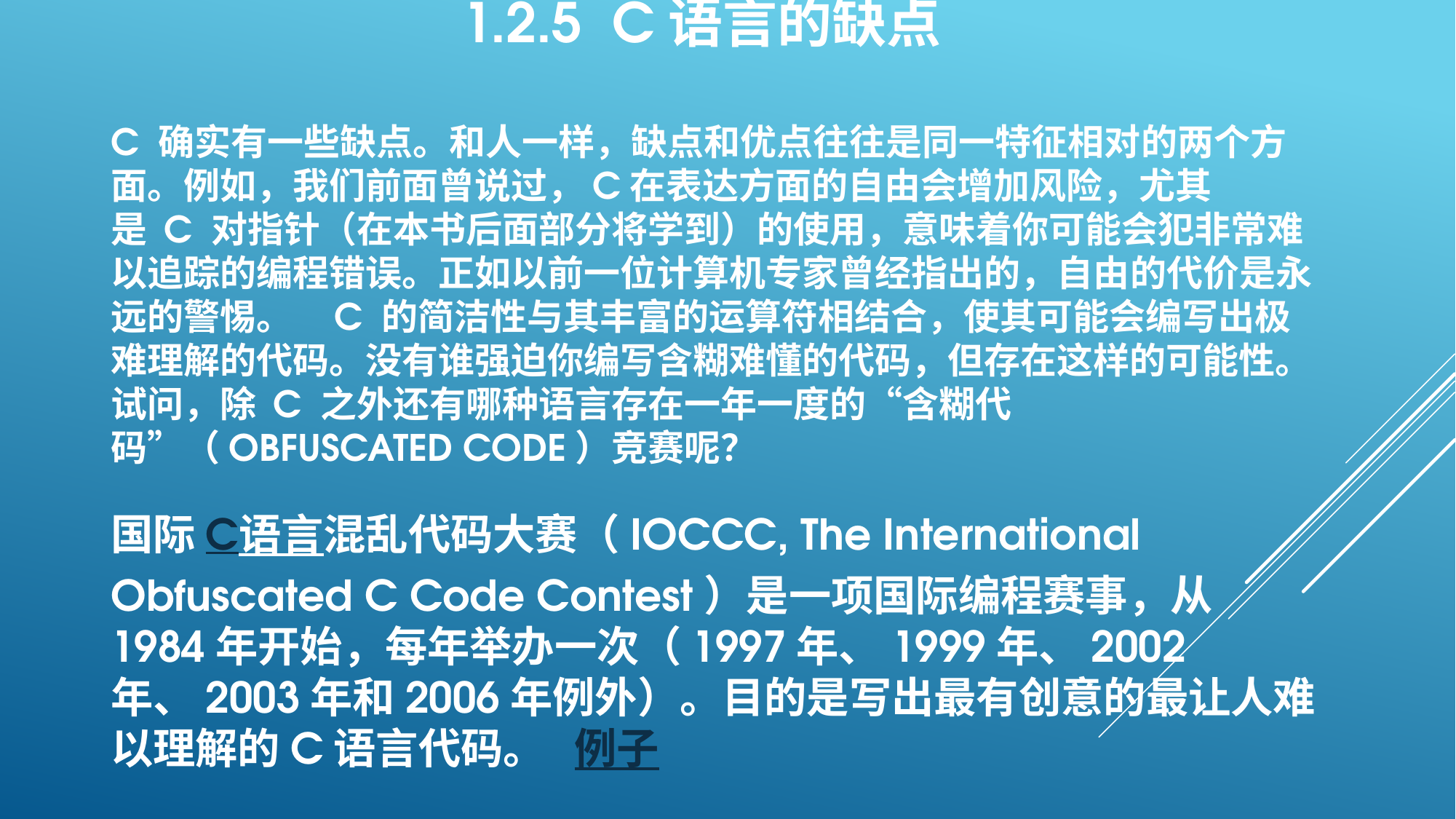

# 1.2.5  C语言的缺点 C 确实有一些缺点。和人一样，缺点和优点往往是同一特征相对的两个方面。例如，我们前面曾说过，C在表达方面的自由会增加风险，尤其是 C 对指针（在本书后面部分将学到）的使用，意味着你可能会犯非常难以追踪的编程错误。正如以前一位计算机专家曾经指出的，自由的代价是永远的警惕。    C 的简洁性与其丰富的运算符相结合，使其可能会编写出极难理解的代码。没有谁强迫你编写含糊难懂的代码，但存在这样的可能性。试问，除 C 之外还有哪种语言存在一年一度的“含糊代码”（Obfuscated Code）竞赛呢？
国际C语言混乱代码大赛（IOCCC, The International Obfuscated C Code Contest）是一项国际编程赛事，从1984年开始，每年举办一次（1997年、1999年、2002年、2003年和2006年例外）。目的是写出最有创意的最让人难以理解的C语言代码。   例子